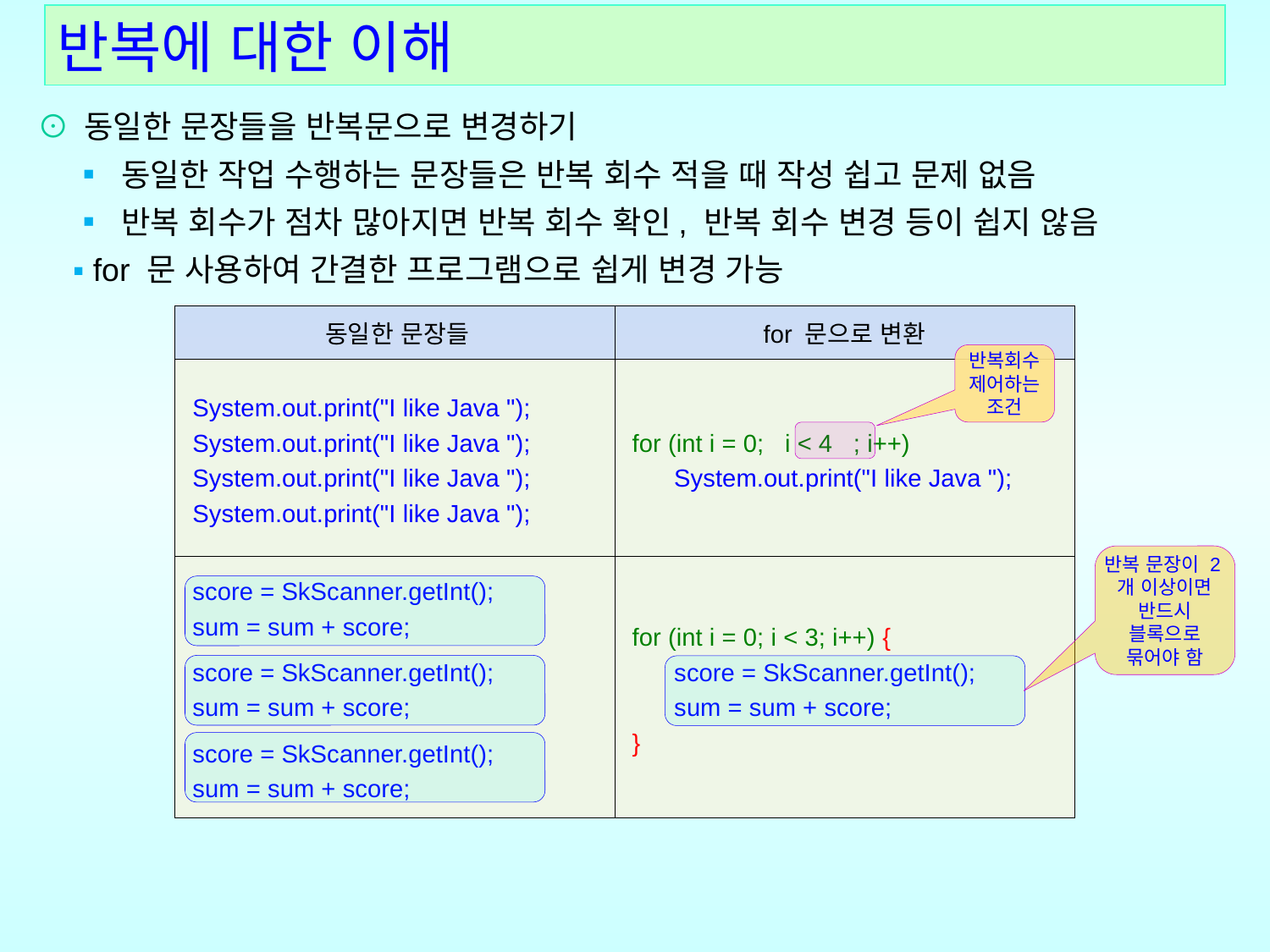

반복에 대한 이해
⊙ 동일한 문장들을 반복문으로 변경하기
    ▪ 동일한 작업 수행하는 문장들은 반복 회수 적을 때 작성 쉽고 문제 없음
    ▪ 반복 회수가 점차 많아지면 반복 회수 확인, 반복 회수 변경 등이 쉽지 않음
    ▪ for 문 사용하여 간결한 프로그램으로 쉽게 변경 가능
| 동일한 문장들 | for 문으로 변환 |
| --- | --- |
| System.out.print("I like Java "); System.out.print("I like Java "); System.out.print("I like Java "); System.out.print("I like Java "); | for (int i = 0; i < 4 ; i++) System.out.print("I like Java "); |
| score = SkScanner.getInt(); sum = sum + score; score = SkScanner.getInt(); sum = sum + score; score = SkScanner.getInt(); sum = sum + score; | for (int i = 0; i < 3; i++) { score = SkScanner.getInt(); sum = sum + score; } |
반복회수 제어하는 조건

반복 문장이 2개 이상이면 반드시 블록으로 묶어야 함